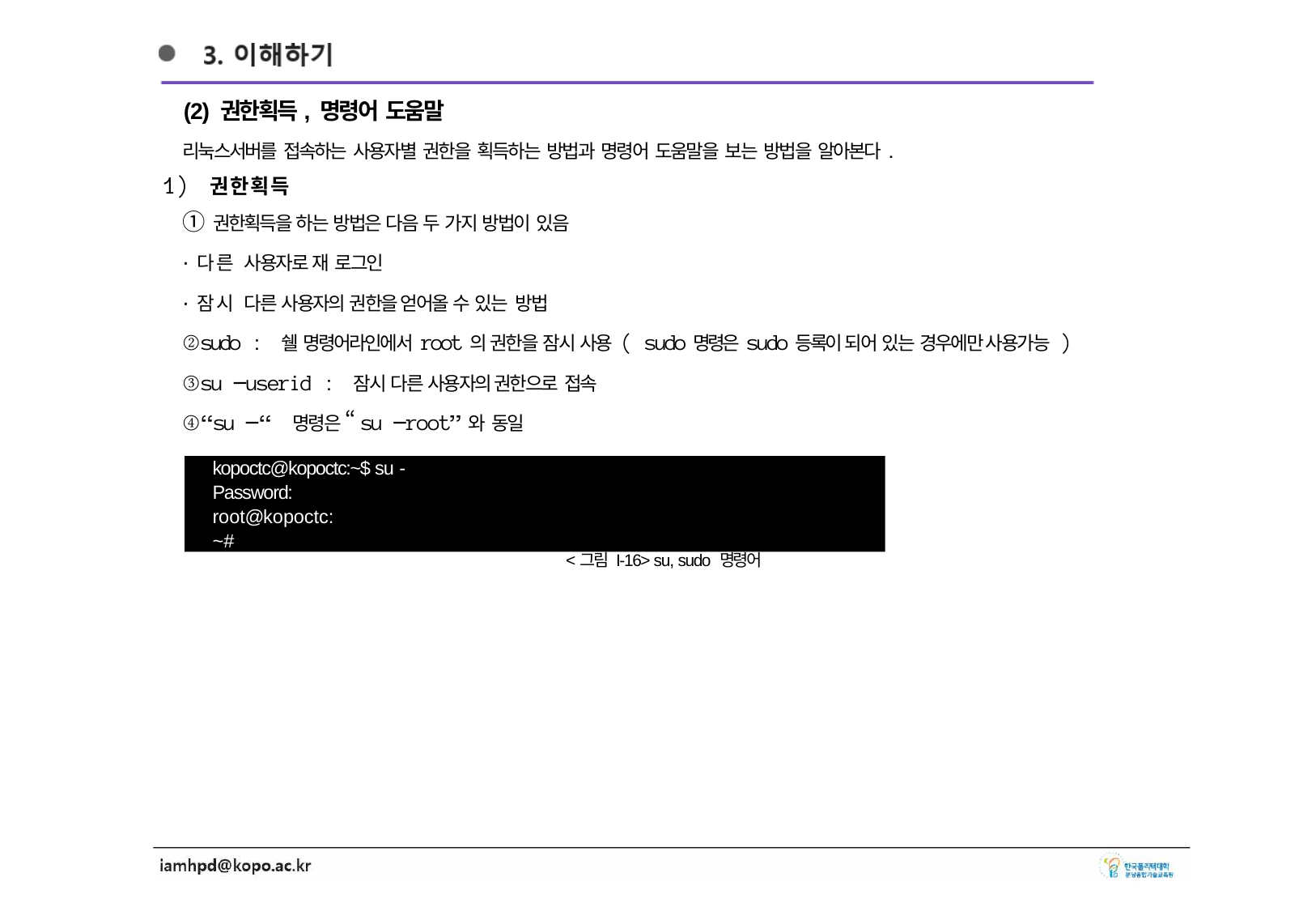

(2) 권한획득, 명령어 도움말
리눅스서버를 접속하는 사용자별 권한을 획득하는 방법과 명령어 도움말을 보는 방법을 알아본다.
1) 권한획득
① 권한획득을 하는 방법은 다음 두 가지 방법이 있음
∙다른 사용자로 재 로그인
∙잠시 다른 사용자의 권한을 얻어올 수 있는 방법
② sudo : 쉘 명령어라인에서 root의 권한을 잠시 사용 ( sudo명령은 sudo등록이 되어 있는 경우에만 사용가능 )
③ su –userid : 잠시 다른 사용자의 권한으로 접속
④ “su –“ 명령은 “su –root”와 동일
kopoctc@kopoctc:~$ su -
Password:
root@kopoctc:~#
<그림 I-16> su, sudo 명령어